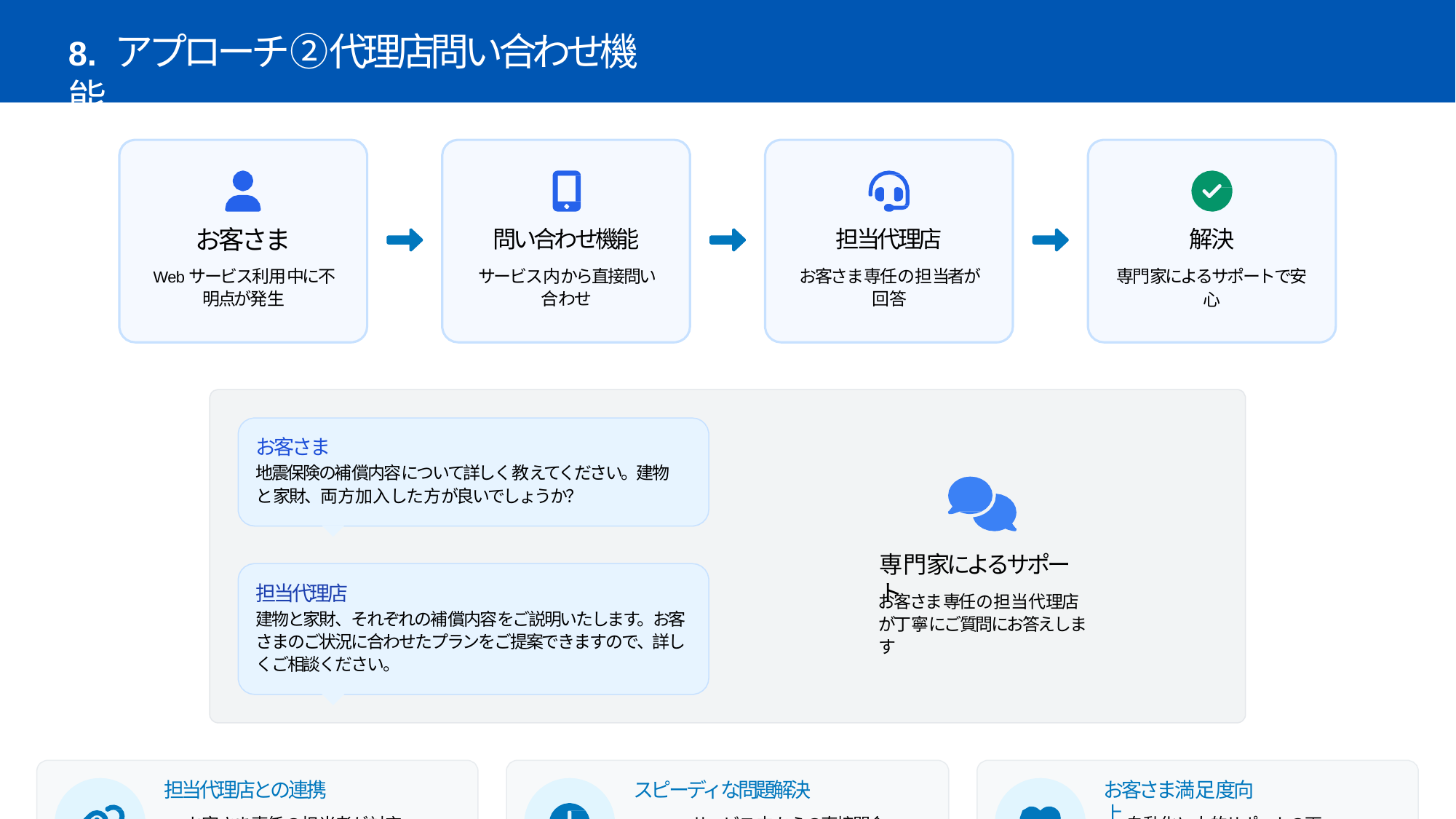

# 8. アプローチ② 代理店問い合わせ機能

お客さま
Webサービス利⽤中に不明点が発⽣
問い合わせ機能
サービス内から直接問い合わせ
担当代理店
お客さま専任の担当者が回答
解決
専⾨家によるサポートで安
⼼

お客さま
地震保険の補償内容について詳しく教えてください。建物と家財、両⽅加⼊した⽅が良いでしょうか？

専⾨家によるサポート
担当代理店
建物と家財、それぞれの補償内容をご説明いたします。お客さまのご状況に合わせたプランをご提案できますので、詳しくご相談ください。
お客さま専任の担当代理店が丁寧にご質問にお答えします

担当代理店との連携
スピーディな問題解決
お客さま満⾜度向上
お客さま専任の担当者が対応 契約履歴を把握した的確な回答セキュアな情報共有
Webサービス内からの直接問合せ疑問点をその場で解消
⼿続きの中断を最⼩化
⾃動化と⼈的サポートの両⽴不安解消による信頼関係構築
⼿続き完了率の向上

サポート体制
デジタルサービスの利便性を活かしつつ、お客さまの疑問点は担当代理店がきめ細かくフォロー。
デジタルと⼈的サポートを組み合わせた「ハイブリッド型サポート体制」で万全のサービス提供を実現しています。